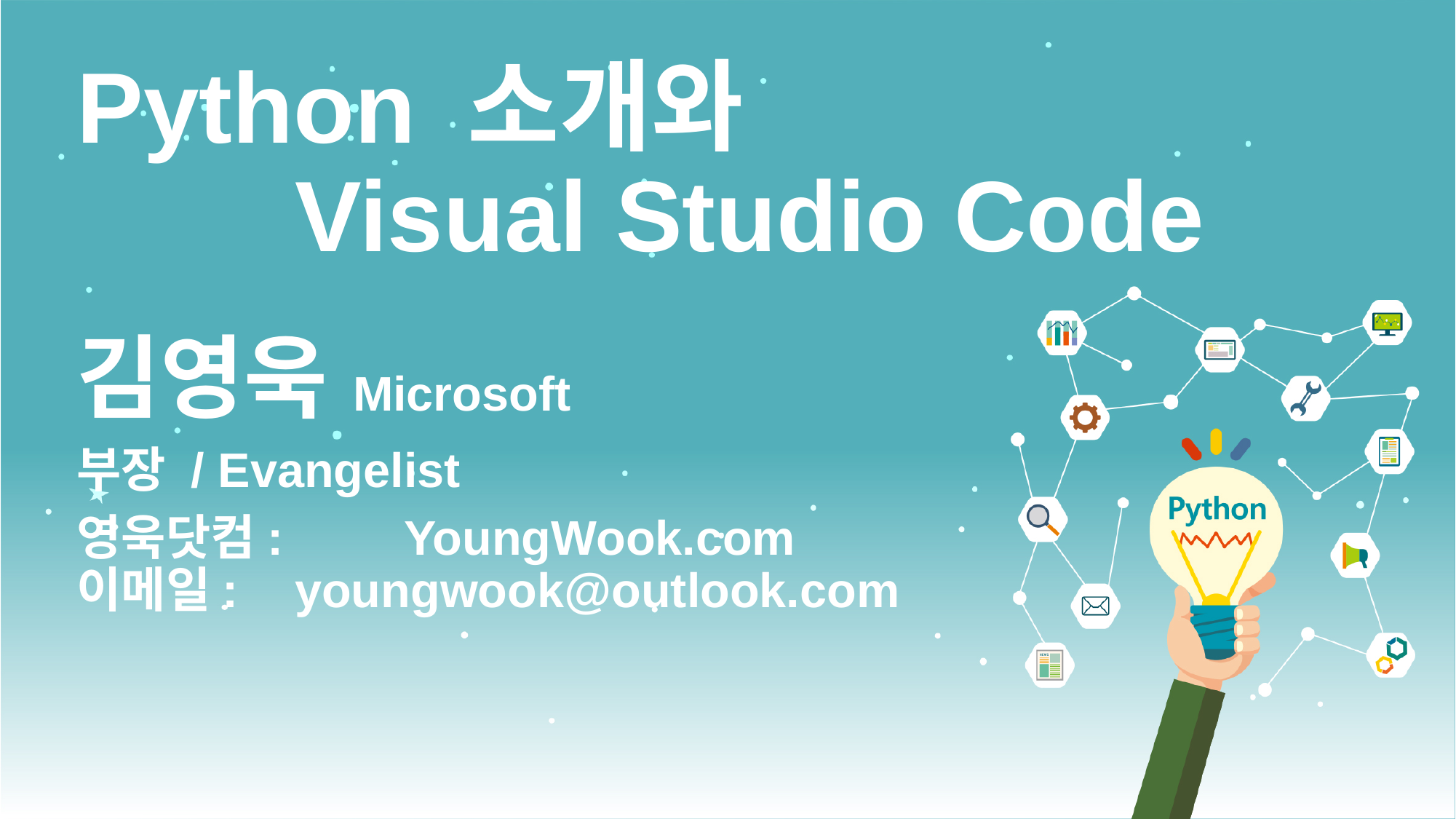

Python 소개와
		Visual Studio Code
김영욱 Microsoft
부장 / Evangelist
영욱닷컴: 	YoungWook.com
이메일:	youngwook@outlook.com